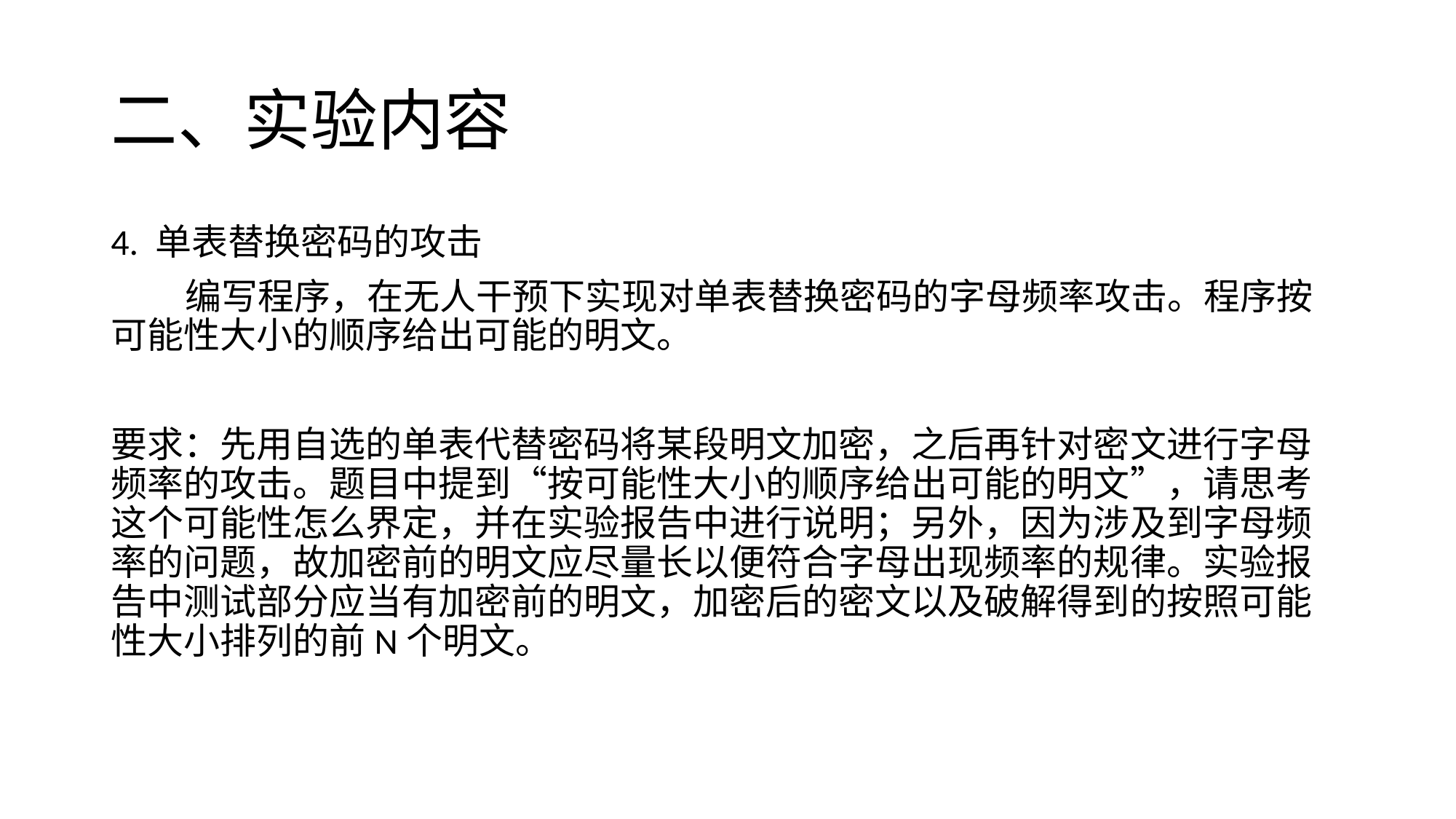

# 二、实验内容
4. 单表替换密码的攻击
        编写程序，在无人干预下实现对单表替换密码的字母频率攻击。程序按可能性大小的顺序给出可能的明文。

要求：先用自选的单表代替密码将某段明文加密，之后再针对密文进行字母频率的攻击。题目中提到“按可能性大小的顺序给出可能的明文”，请思考这个可能性怎么界定，并在实验报告中进行说明；另外，因为涉及到字母频率的问题，故加密前的明文应尽量长以便符合字母出现频率的规律。实验报告中测试部分应当有加密前的明文，加密后的密文以及破解得到的按照可能性大小排列的前N个明文。